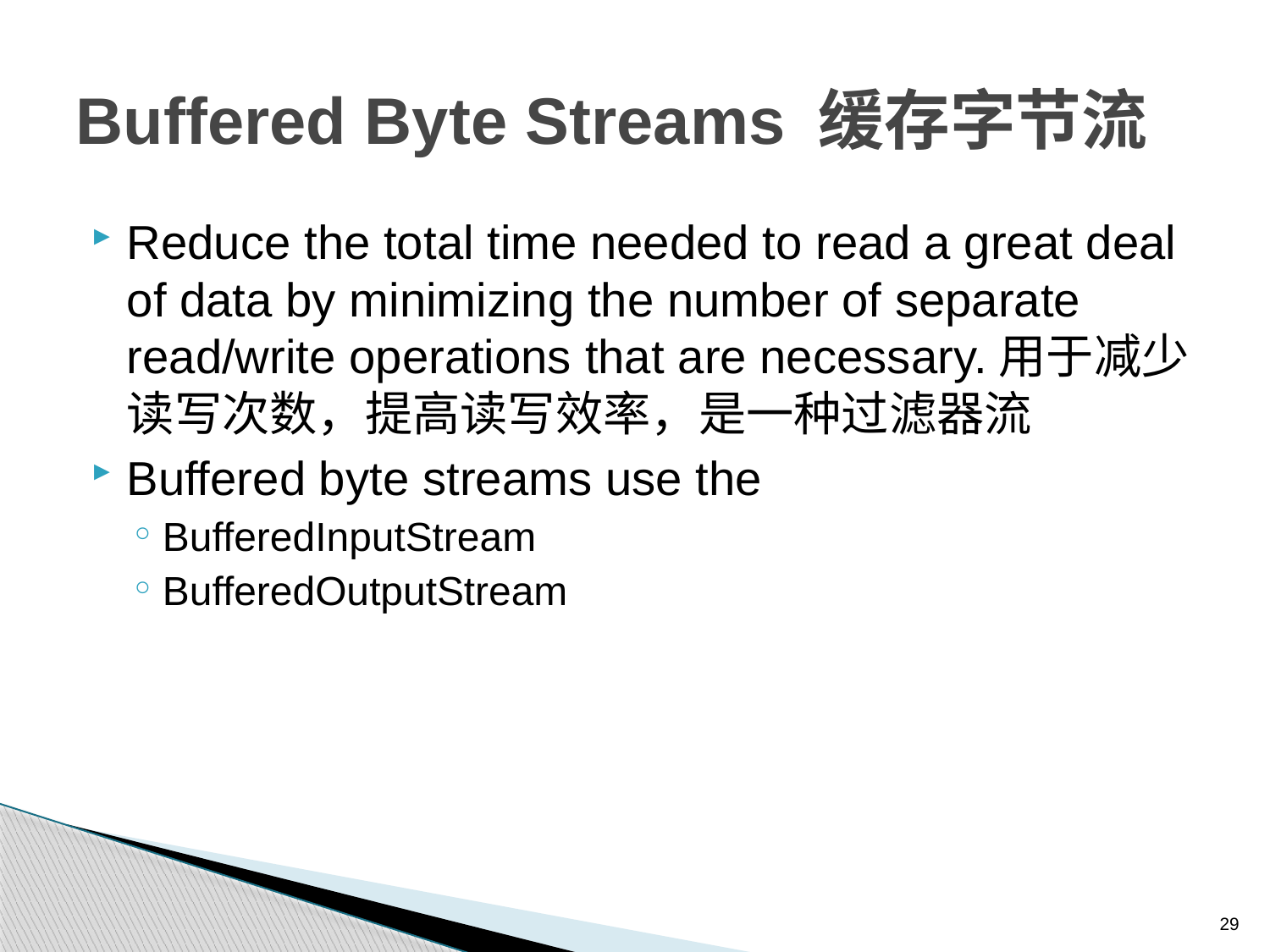

# Buffered Byte Streams 缓存字节流
Reduce the total time needed to read a great deal of data by minimizing the number of separate read/write operations that are necessary.用于减少读写次数，提高读写效率，是一种过滤器流
Buffered byte streams use the
BufferedInputStream
BufferedOutputStream
29